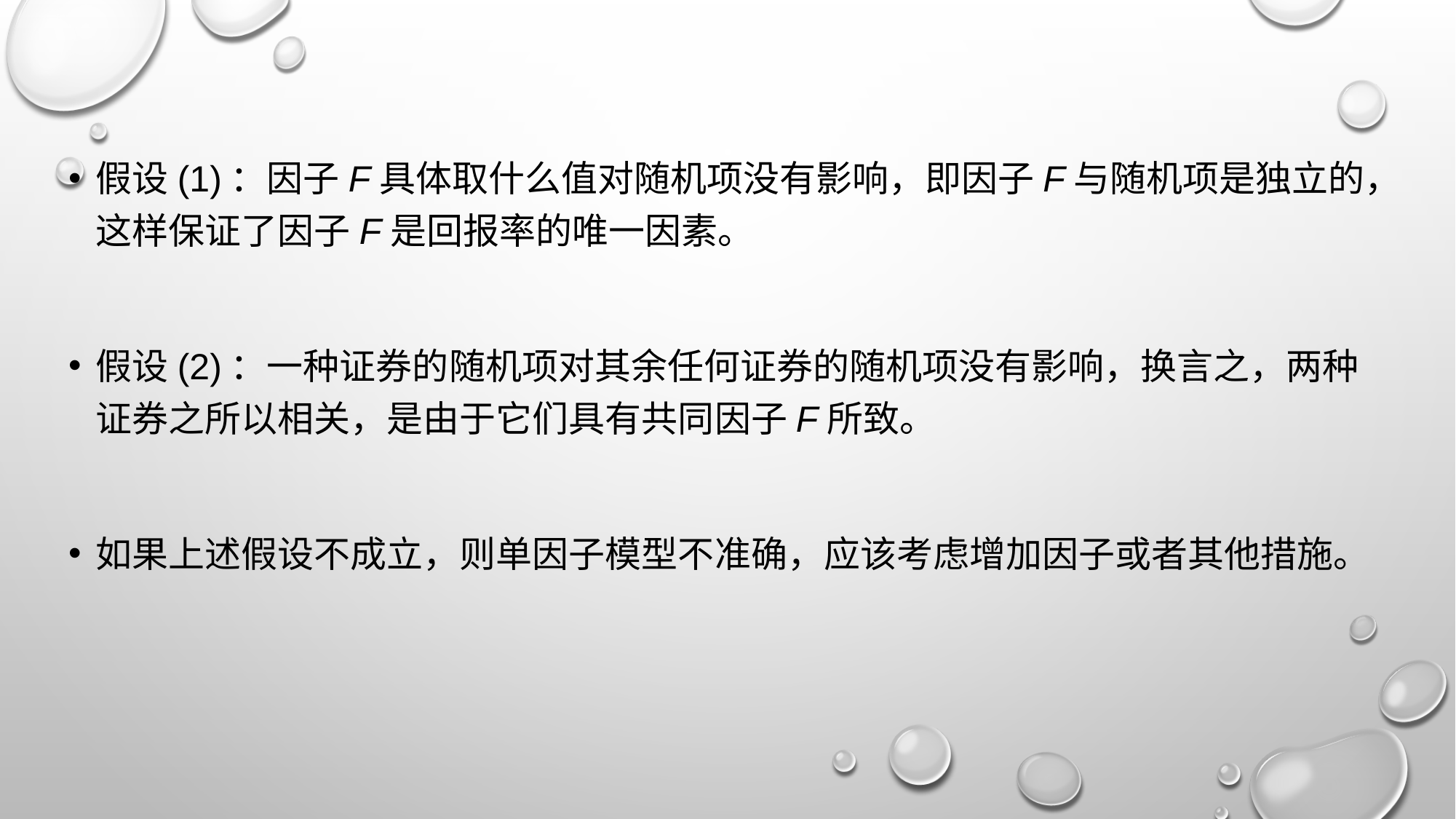

假设(1)：因子f具体取什么值对随机项没有影响，即因子f与随机项是独立的，这样保证了因子f是回报率的唯一因素。

假设(2)：一种证券的随机项对其余任何证券的随机项没有影响，换言之，两种证券之所以相关，是由于它们具有共同因子f所致。

如果上述假设不成立，则单因子模型不准确，应该考虑增加因子或者其他措施。